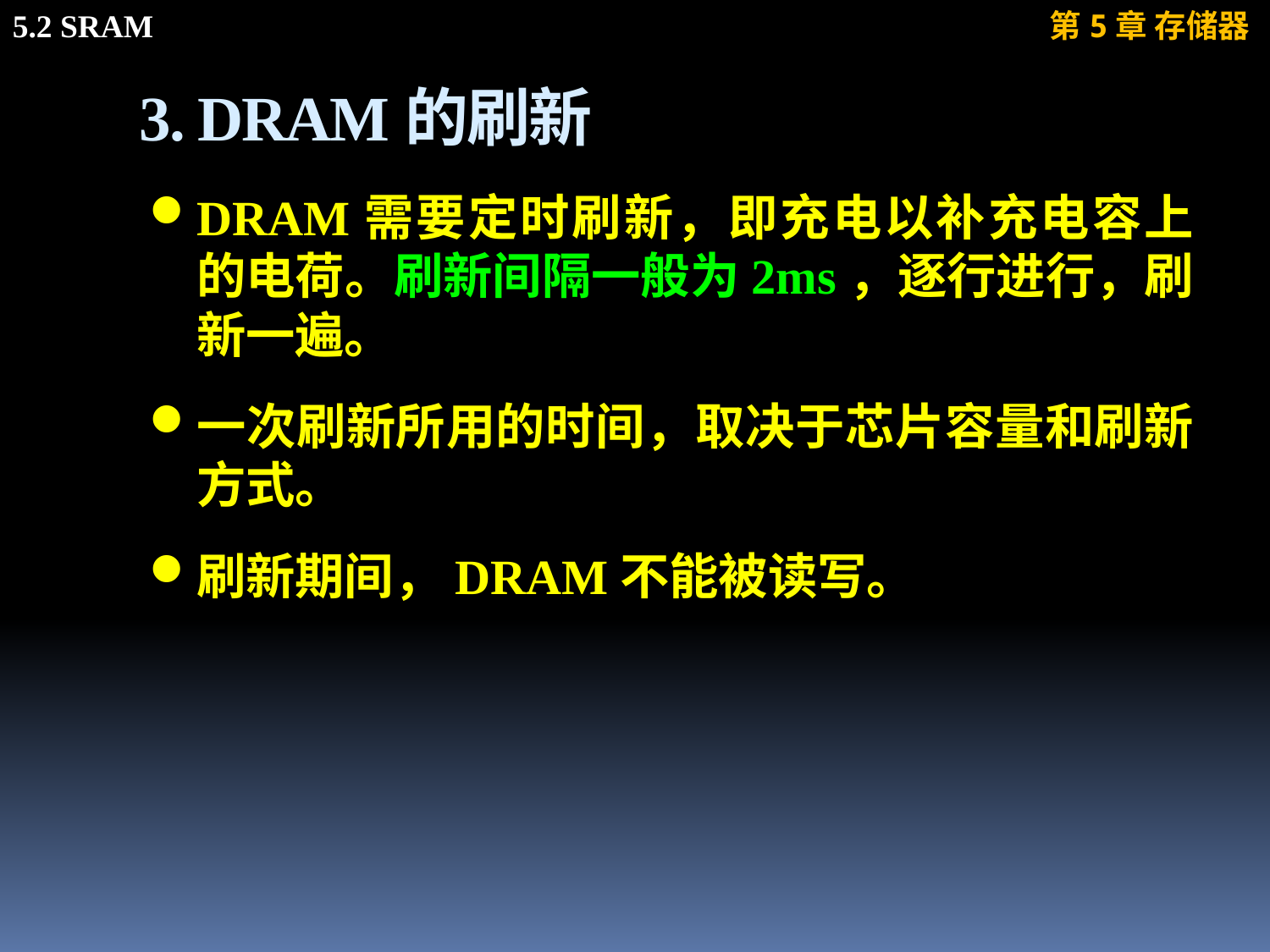

# 3. DRAM的刷新
DRAM需要定时刷新，即充电以补充电容上的电荷。刷新间隔一般为2ms，逐行进行，刷新一遍。
一次刷新所用的时间，取决于芯片容量和刷新方式。
刷新期间，DRAM不能被读写。